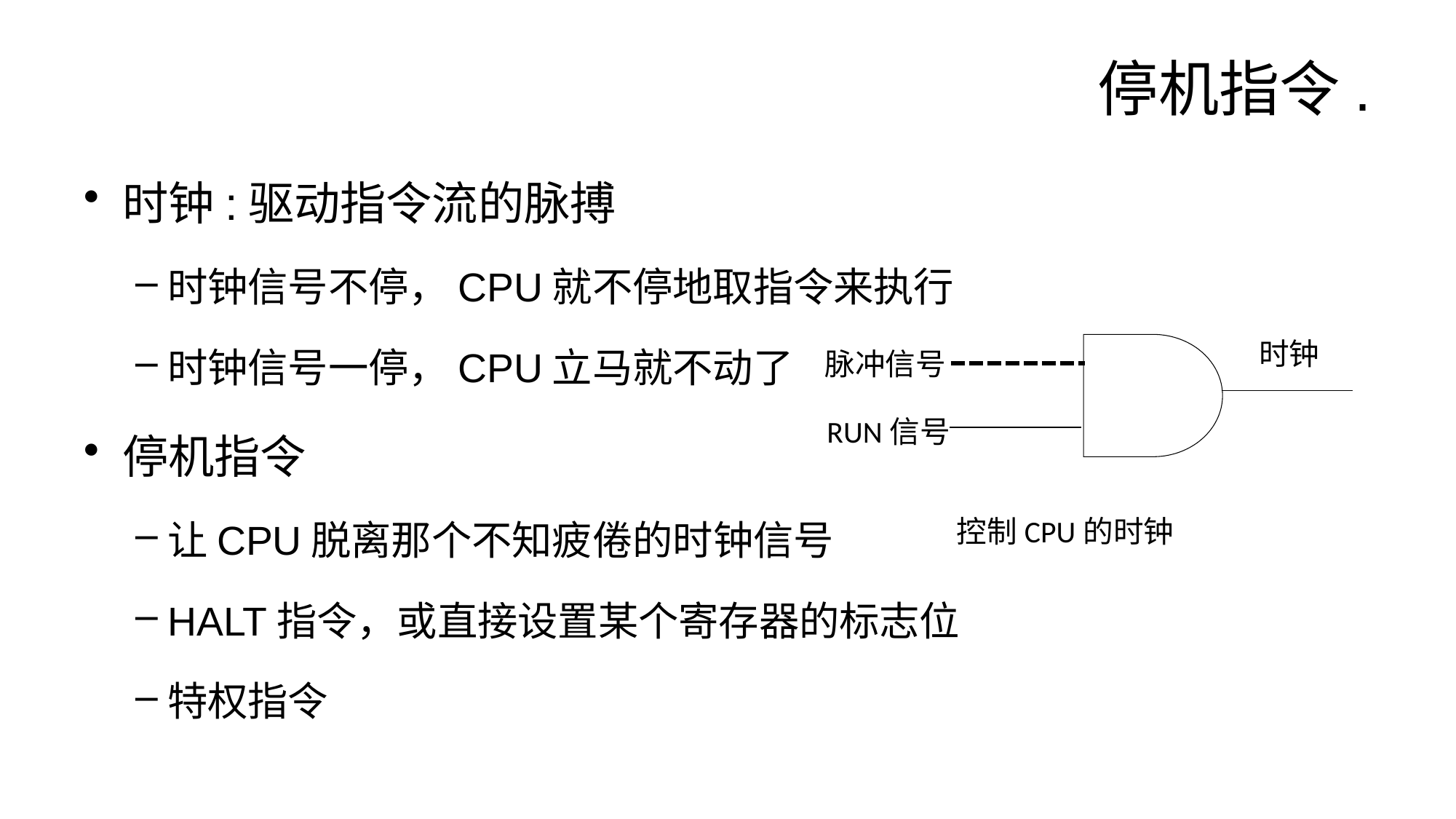

# 停机指令.
时钟:驱动指令流的脉搏
时钟信号不停，CPU就不停地取指令来执行
时钟信号一停，CPU立马就不动了
停机指令
让CPU脱离那个不知疲倦的时钟信号
HALT指令，或直接设置某个寄存器的标志位
特权指令
时钟
脉冲信号

RUN信号
 控制CPU的时钟